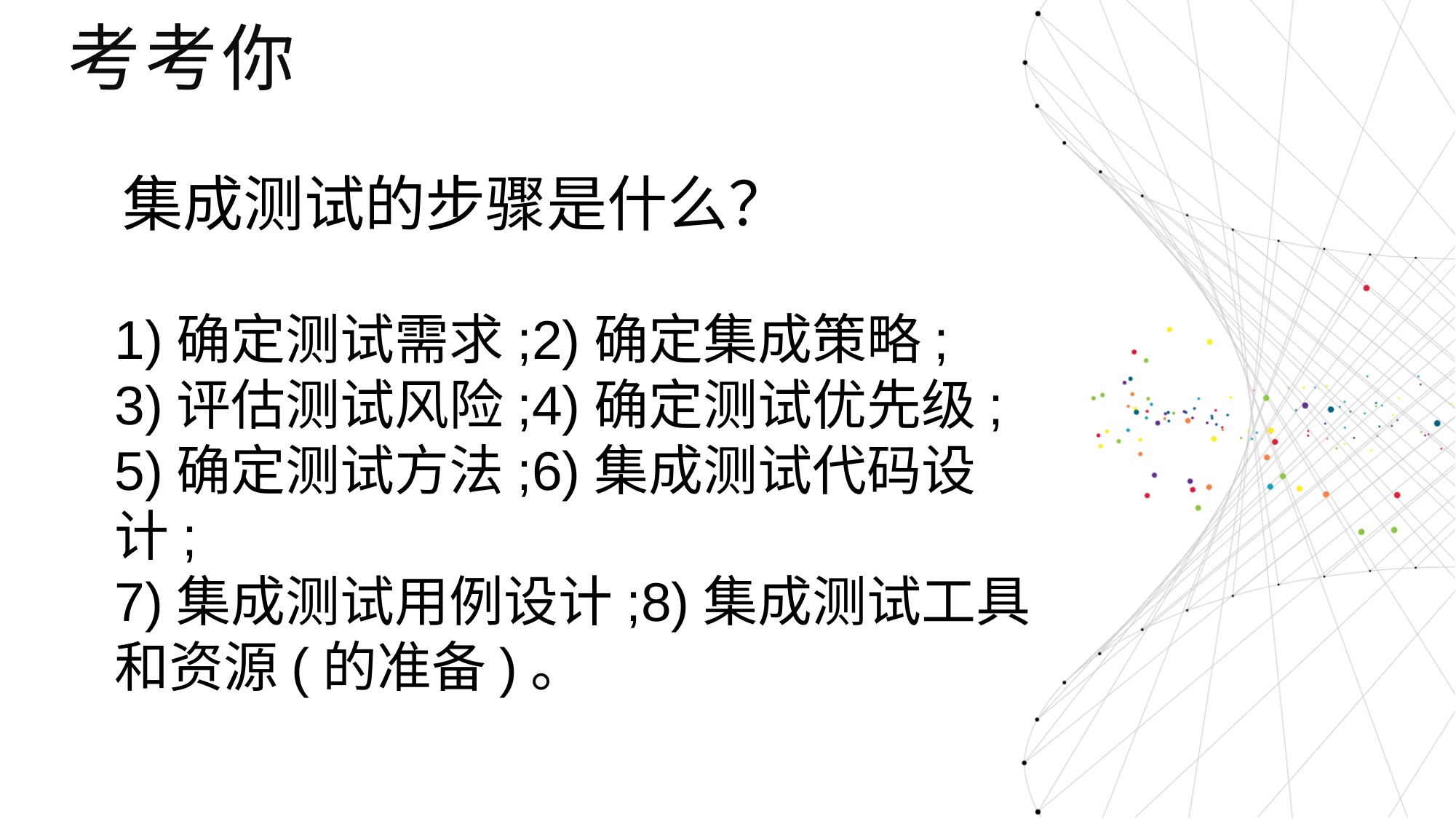

考考你
集成测试的步骤是什么？
1)确定测试需求;2)确定集成策略;
3)评估测试风险;4)确定测试优先级;
5)确定测试方法;6)集成测试代码设计;
7)集成测试用例设计;8)集成测试工具和资源(的准备)。